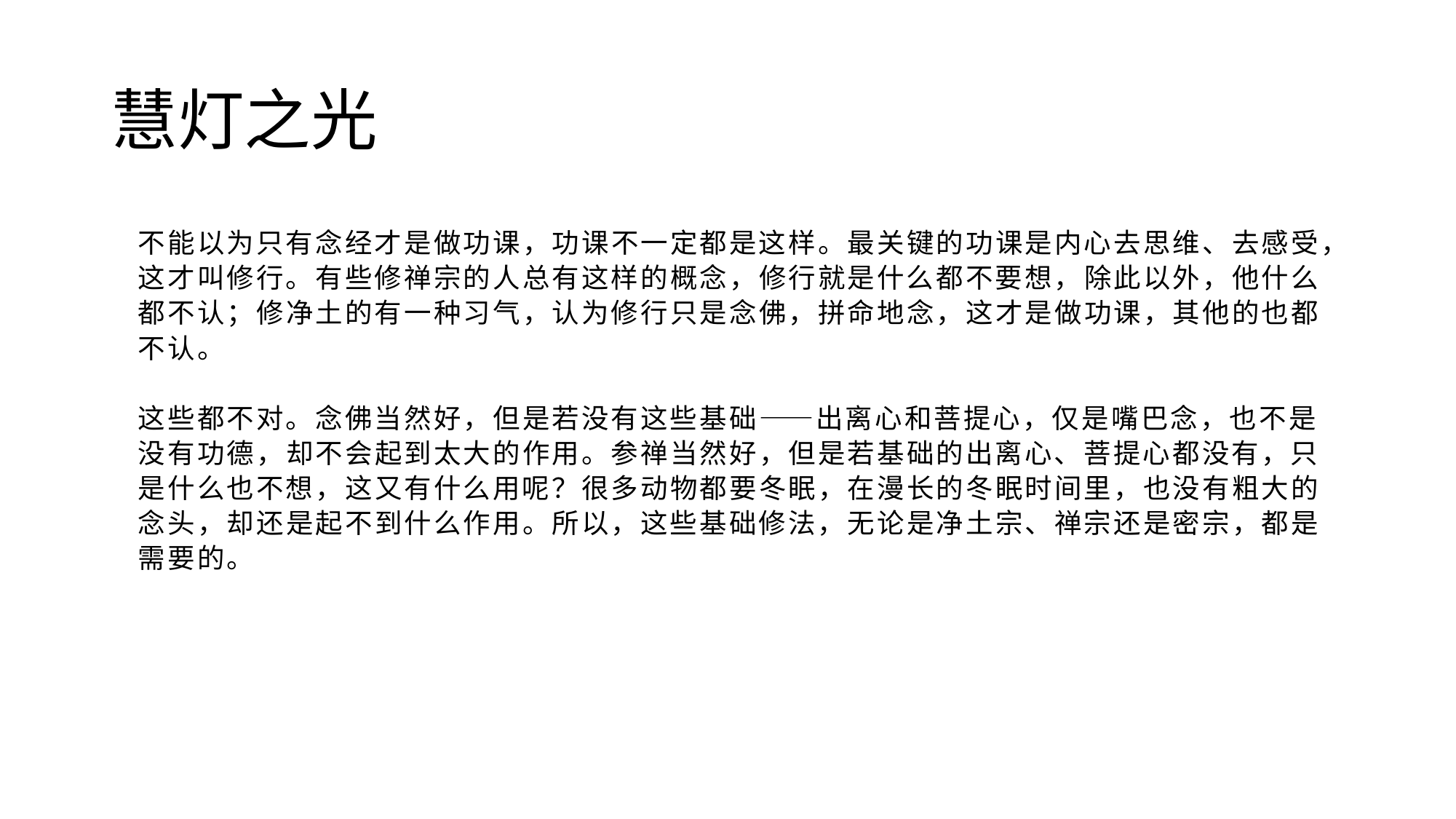

# 慧灯之光
不能以为只有念经才是做功课，功课不一定都是这样。最关键的功课是内心去思维、去感受，这才叫修行。有些修禅宗的人总有这样的概念，修行就是什么都不要想，除此以外，他什么都不认；修净土的有一种习气，认为修行只是念佛，拼命地念，这才是做功课，其他的也都不认。

这些都不对。念佛当然好，但是若没有这些基础——出离心和菩提心，仅是嘴巴念，也不是没有功德，却不会起到太大的作用。参禅当然好，但是若基础的出离心、菩提心都没有，只是什么也不想，这又有什么用呢？很多动物都要冬眠，在漫长的冬眠时间里，也没有粗大的念头，却还是起不到什么作用。所以，这些基础修法，无论是净土宗、禅宗还是密宗，都是需要的。